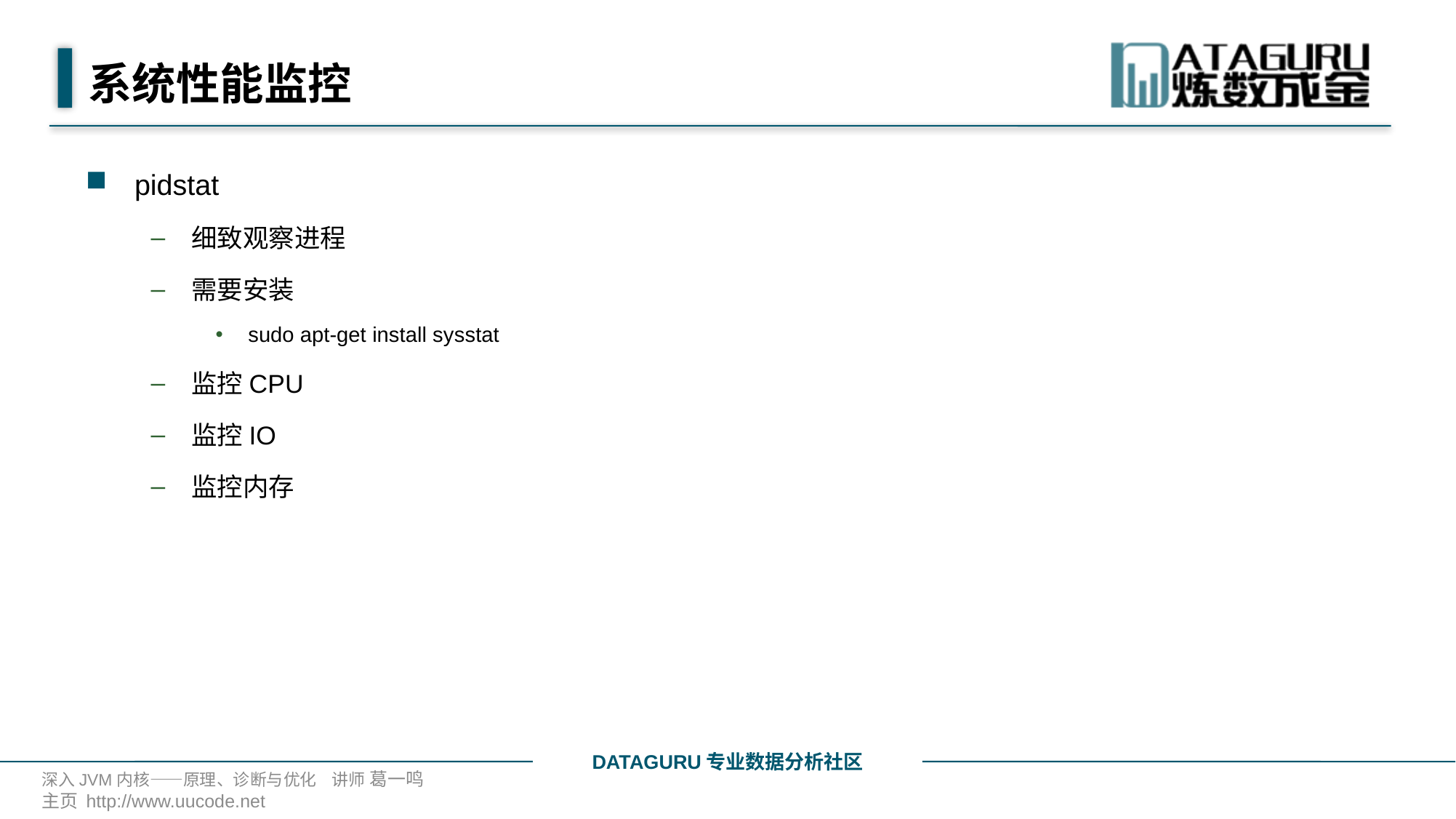

# 系统性能监控
pidstat
细致观察进程
需要安装
sudo apt-get install sysstat
监控CPU
监控IO
监控内存